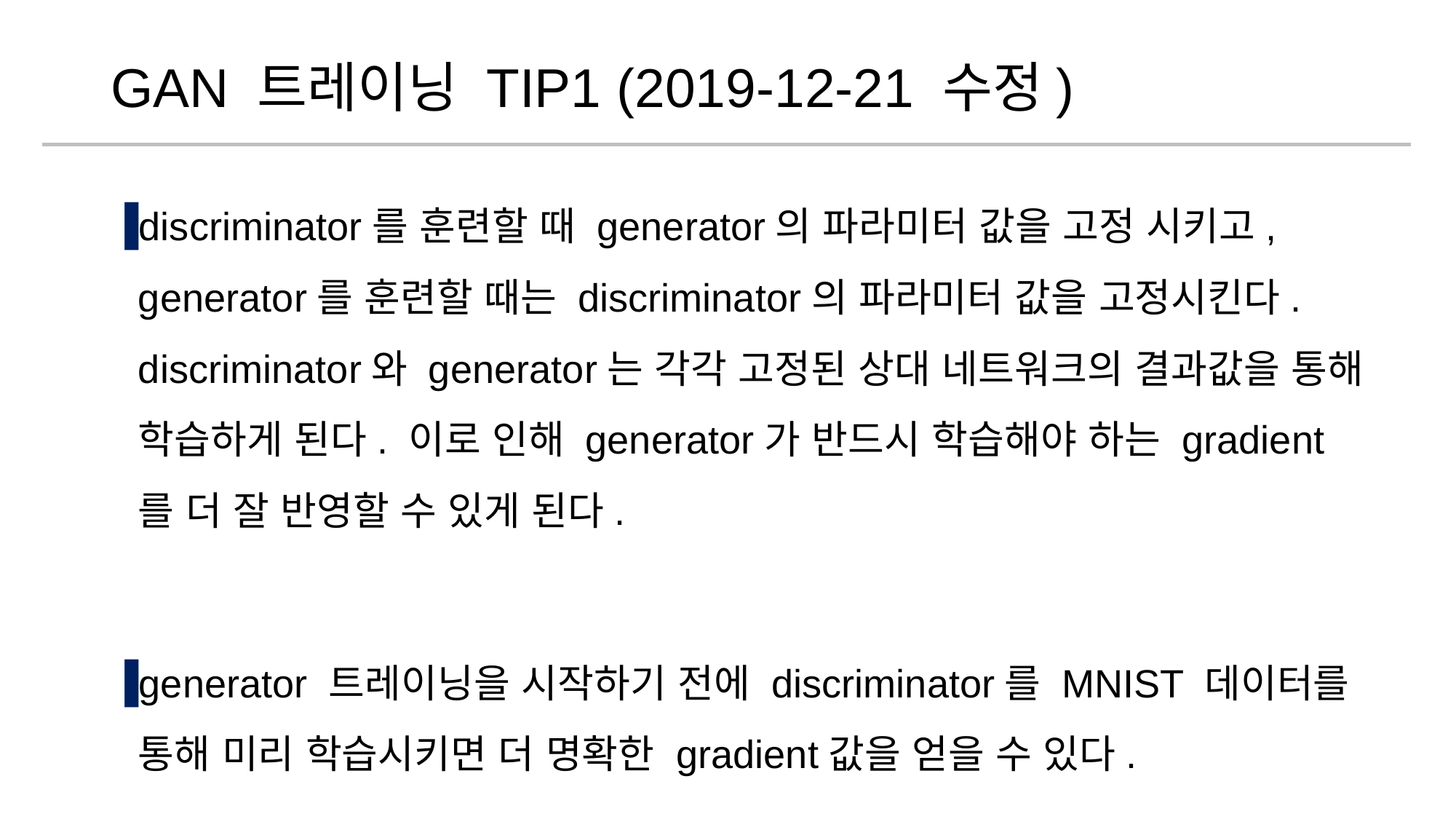

# GAN 트레이닝 TIP1 (2019-12-21 수정)
discriminator를 훈련할 때 generator의 파라미터 값을 고정 시키고, generator를 훈련할 때는 discriminator의 파라미터 값을 고정시킨다. discriminator와 generator는 각각 고정된 상대 네트워크의 결과값을 통해 학습하게 된다. 이로 인해 generator가 반드시 학습해야 하는 gradient를 더 잘 반영할 수 있게 된다.

generator 트레이닝을 시작하기 전에 discriminator를 MNIST 데이터를 통해 미리 학습시키면 더 명확한 gradient값을 얻을 수 있다.